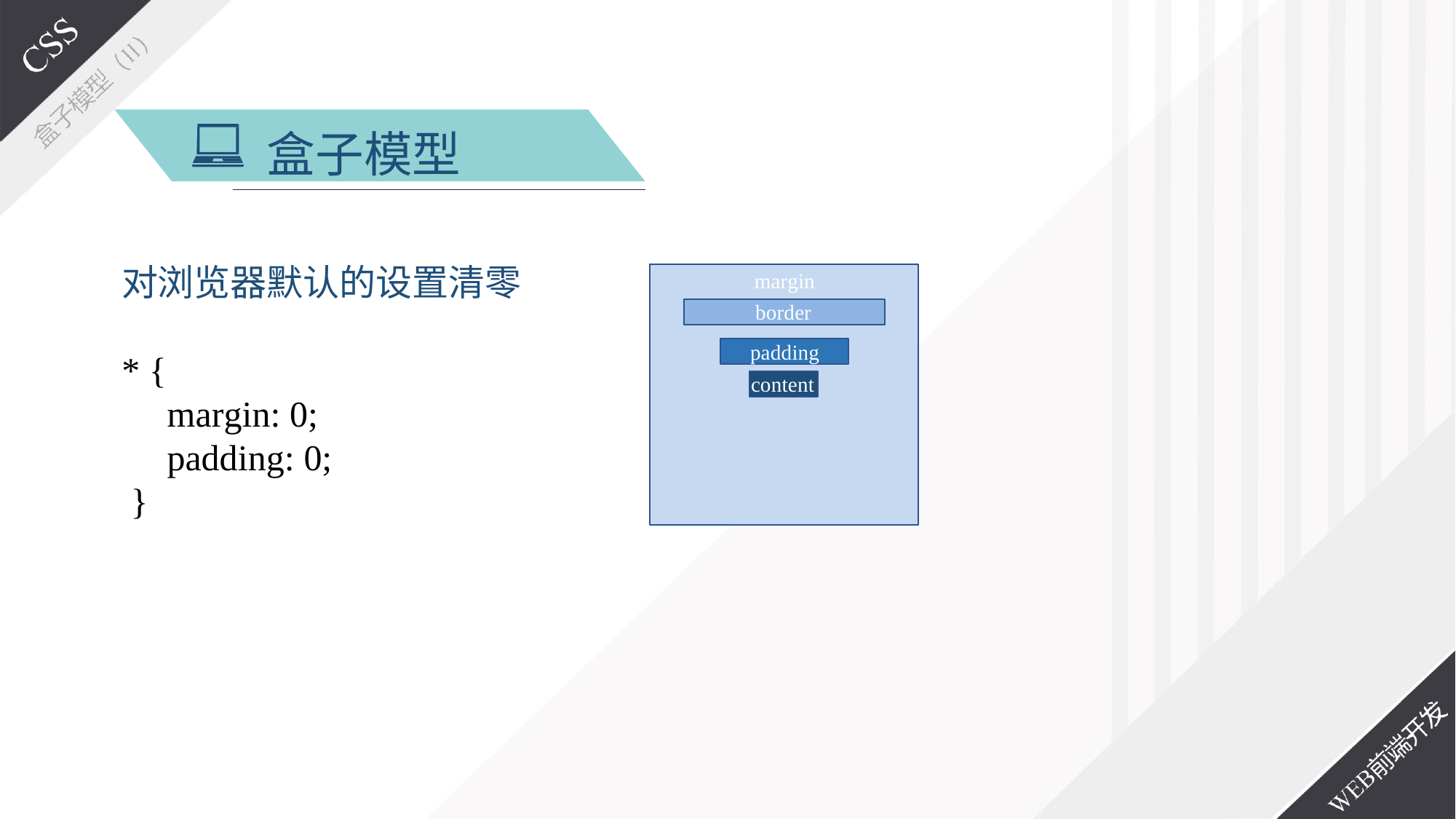

# 盒子模型

对浏览器默认的设置清零

margin
border
padding
* {
content
margin: 0;
padding: 0;
}